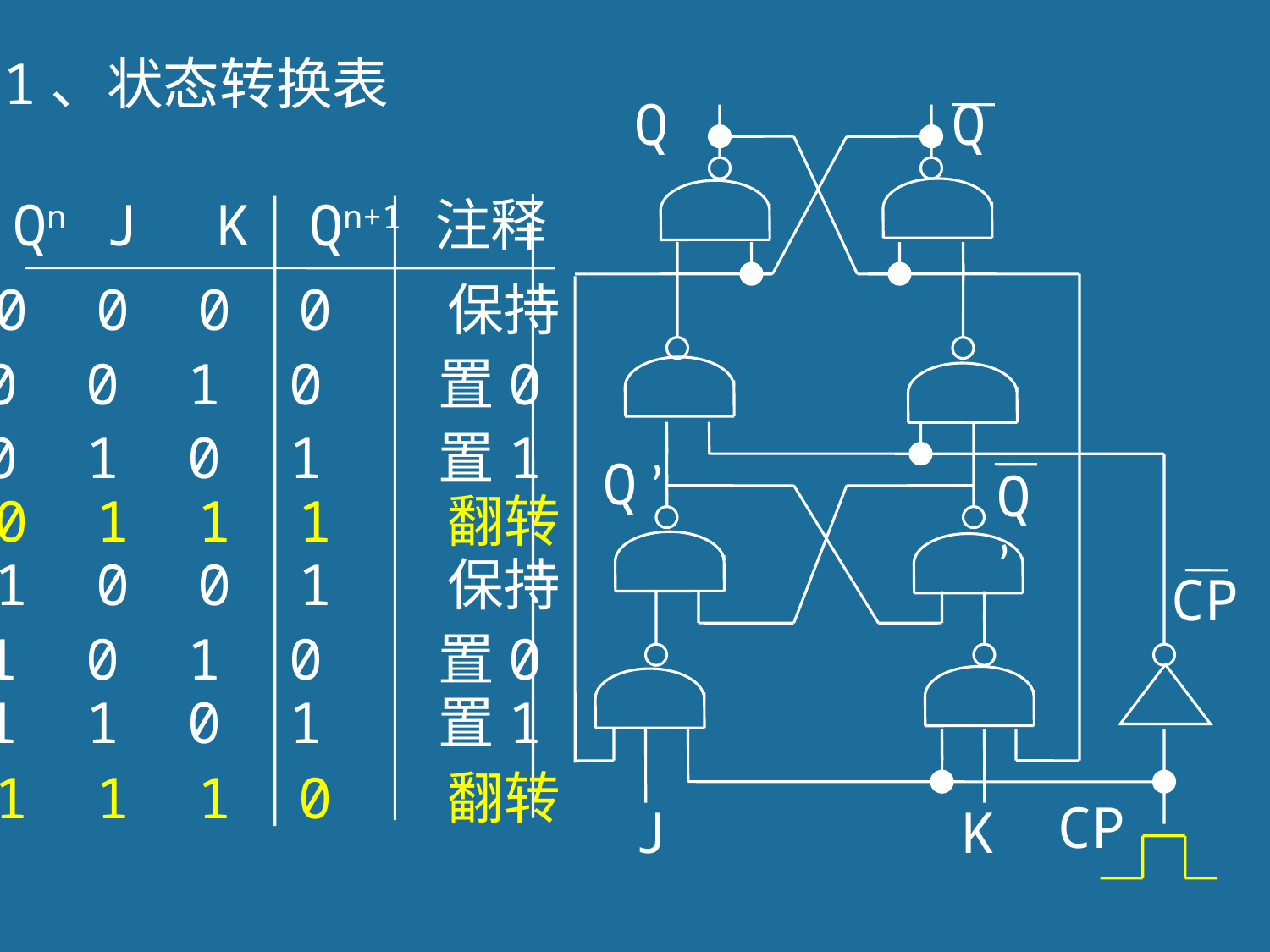

1、状态转换表
Q
Q

Qn  J    K   Qn+1 注释

0  0  0  0   保持

0  0  1  0   置0

0  1  0  1   置1

Q ’

Q ’

0  1  1  1   翻转

1  0  0  1   保持
CP

1  0  1  0   置0

1  1  0  1   置1

1  1  1  0   翻转

CP
J
K

111